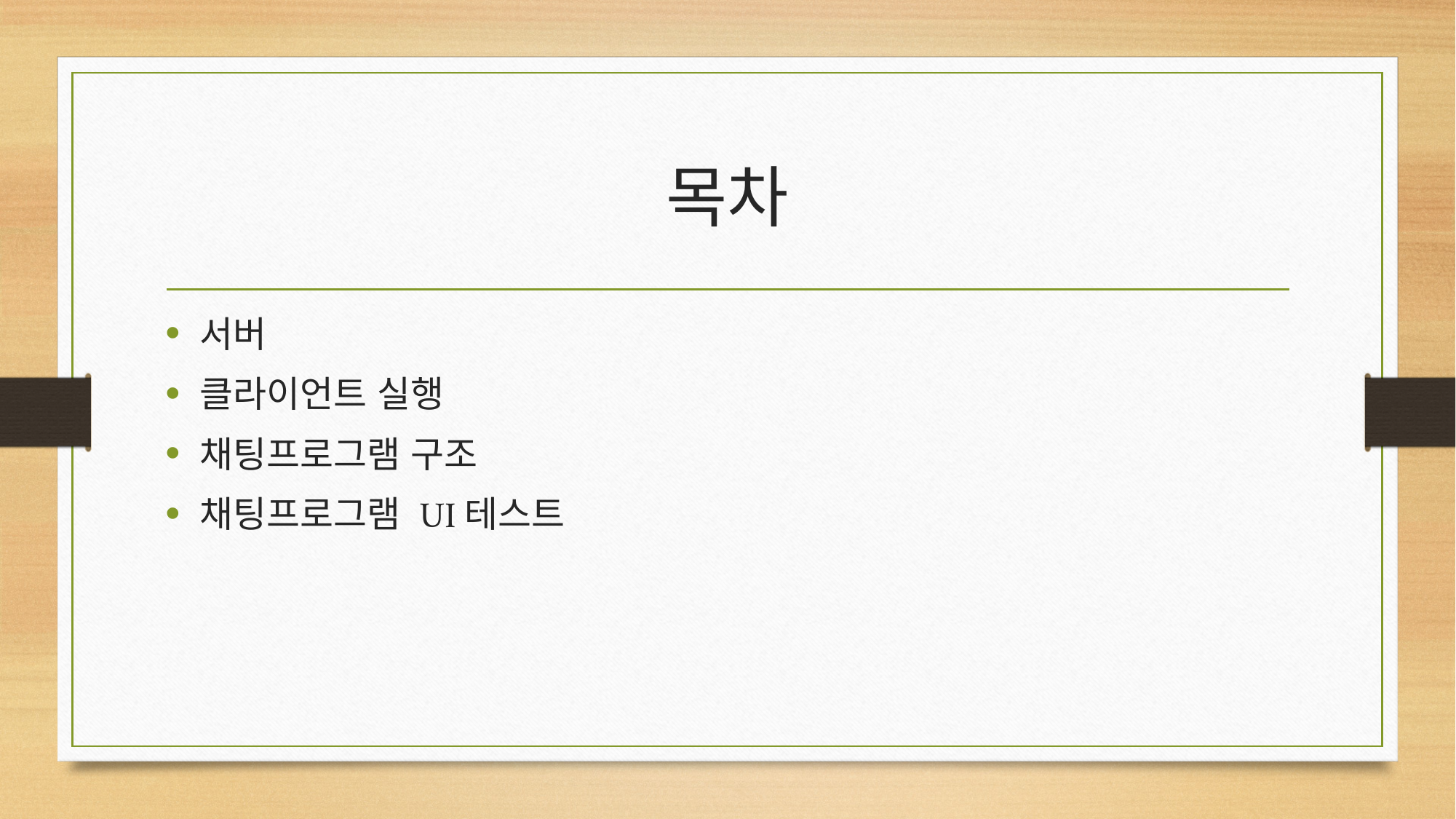

# 목차
서버
클라이언트 실행
채팅프로그램 구조
채팅프로그램 UI테스트